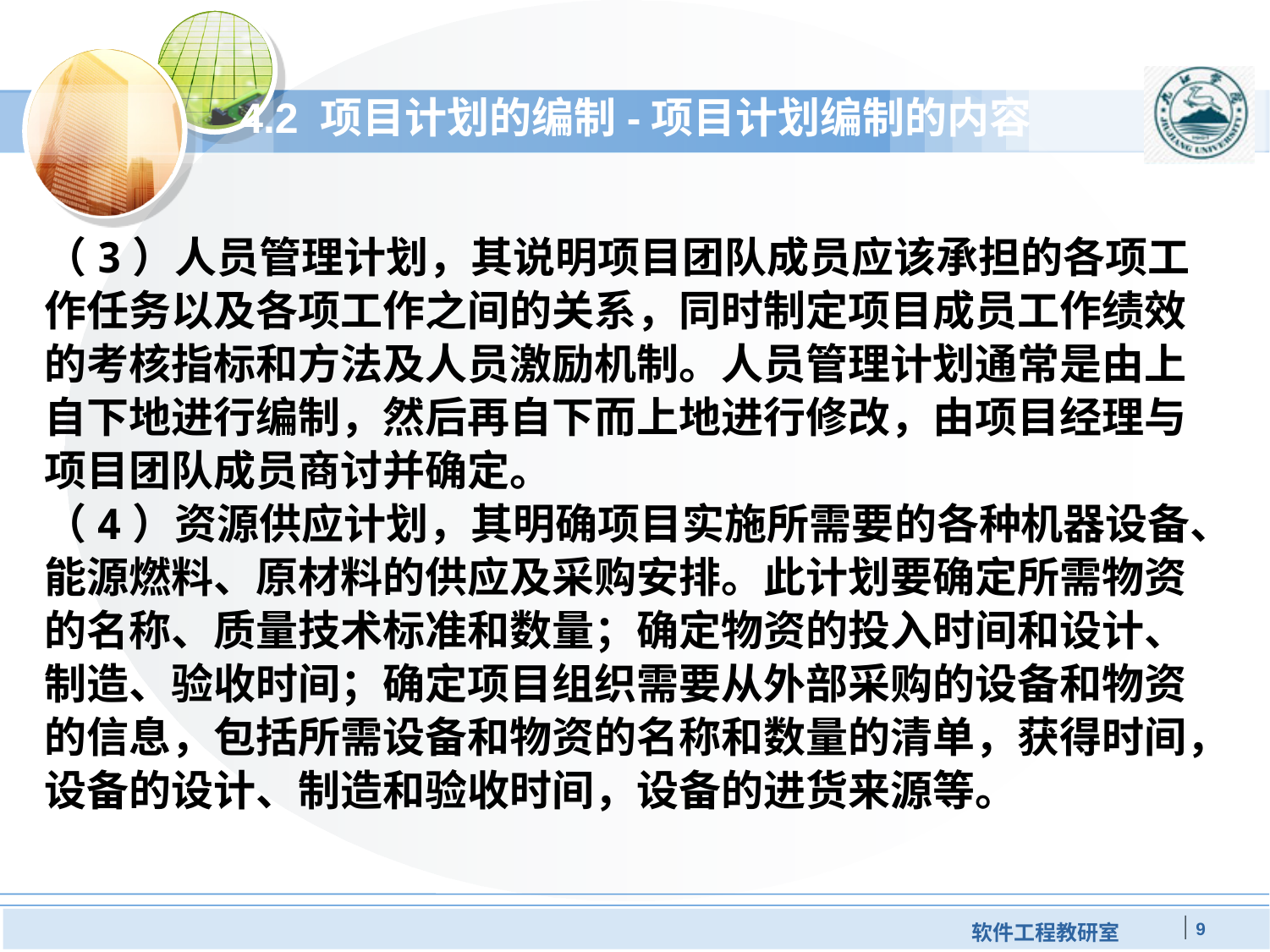

# 4.2 项目计划的编制-项目计划编制的内容
（3）人员管理计划，其说明项目团队成员应该承担的各项工作任务以及各项工作之间的关系，同时制定项目成员工作绩效的考核指标和方法及人员激励机制。人员管理计划通常是由上自下地进行编制，然后再自下而上地进行修改，由项目经理与项目团队成员商讨并确定。
（4）资源供应计划，其明确项目实施所需要的各种机器设备、能源燃料、原材料的供应及采购安排。此计划要确定所需物资的名称、质量技术标准和数量；确定物资的投入时间和设计、制造、验收时间；确定项目组织需要从外部采购的设备和物资的信息，包括所需设备和物资的名称和数量的清单，获得时间，设备的设计、制造和验收时间，设备的进货来源等。